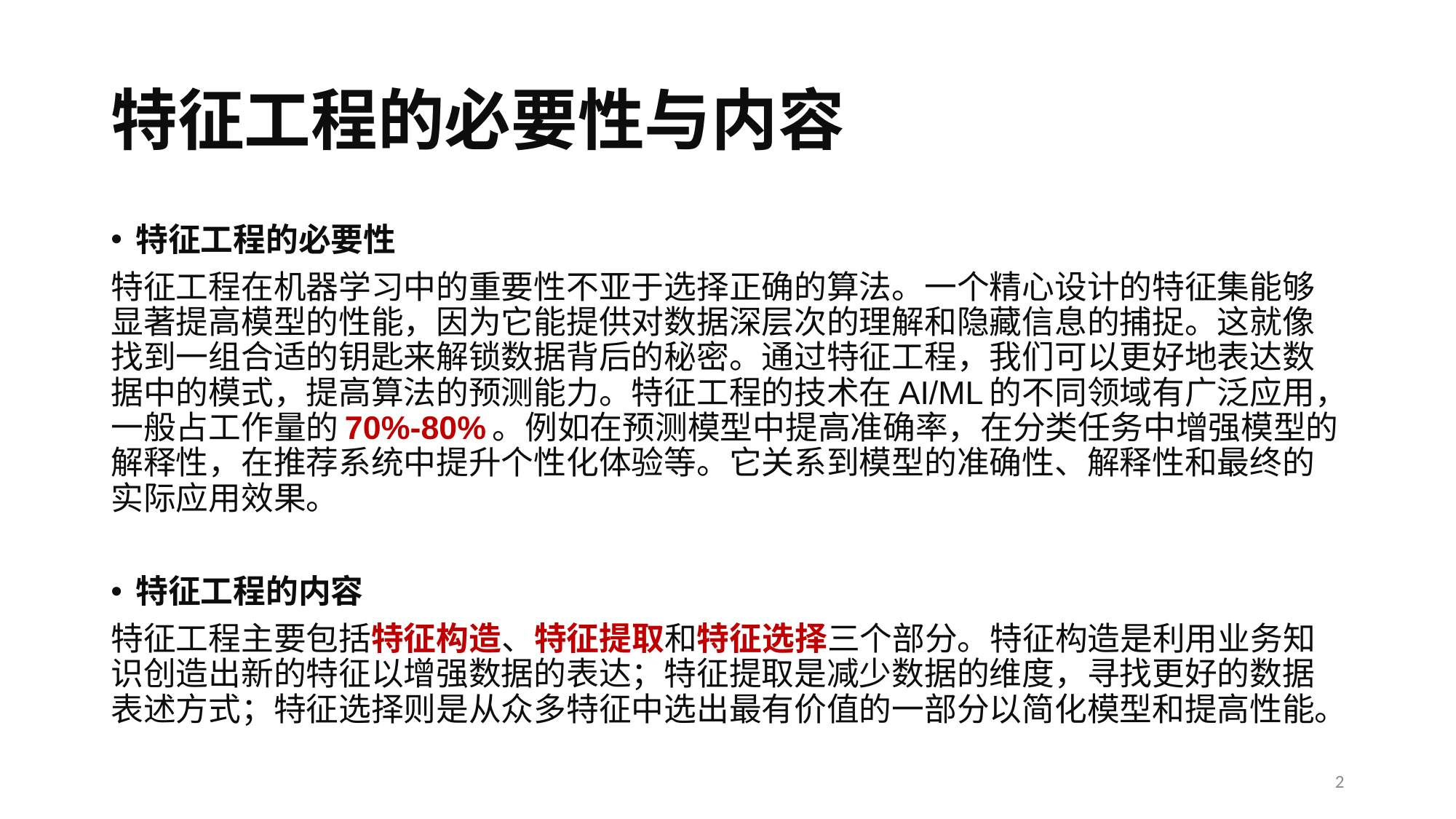

# 特征工程的必要性与内容
特征工程的必要性
特征工程在机器学习中的重要性不亚于选择正确的算法。一个精心设计的特征集能够显著提高模型的性能，因为它能提供对数据深层次的理解和隐藏信息的捕捉。这就像找到一组合适的钥匙来解锁数据背后的秘密。通过特征工程，我们可以更好地表达数据中的模式，提高算法的预测能力。特征工程的技术在AI/ML的不同领域有广泛应用，一般占工作量的70%-80%。例如在预测模型中提高准确率，在分类任务中增强模型的解释性，在推荐系统中提升个性化体验等。它关系到模型的准确性、解释性和最终的实际应用效果。

特征工程的内容
特征工程主要包括特征构造、特征提取和特征选择三个部分。特征构造是利用业务知识创造出新的特征以增强数据的表达；特征提取是减少数据的维度，寻找更好的数据表述方式；特征选择则是从众多特征中选出最有价值的一部分以简化模型和提高性能。

2